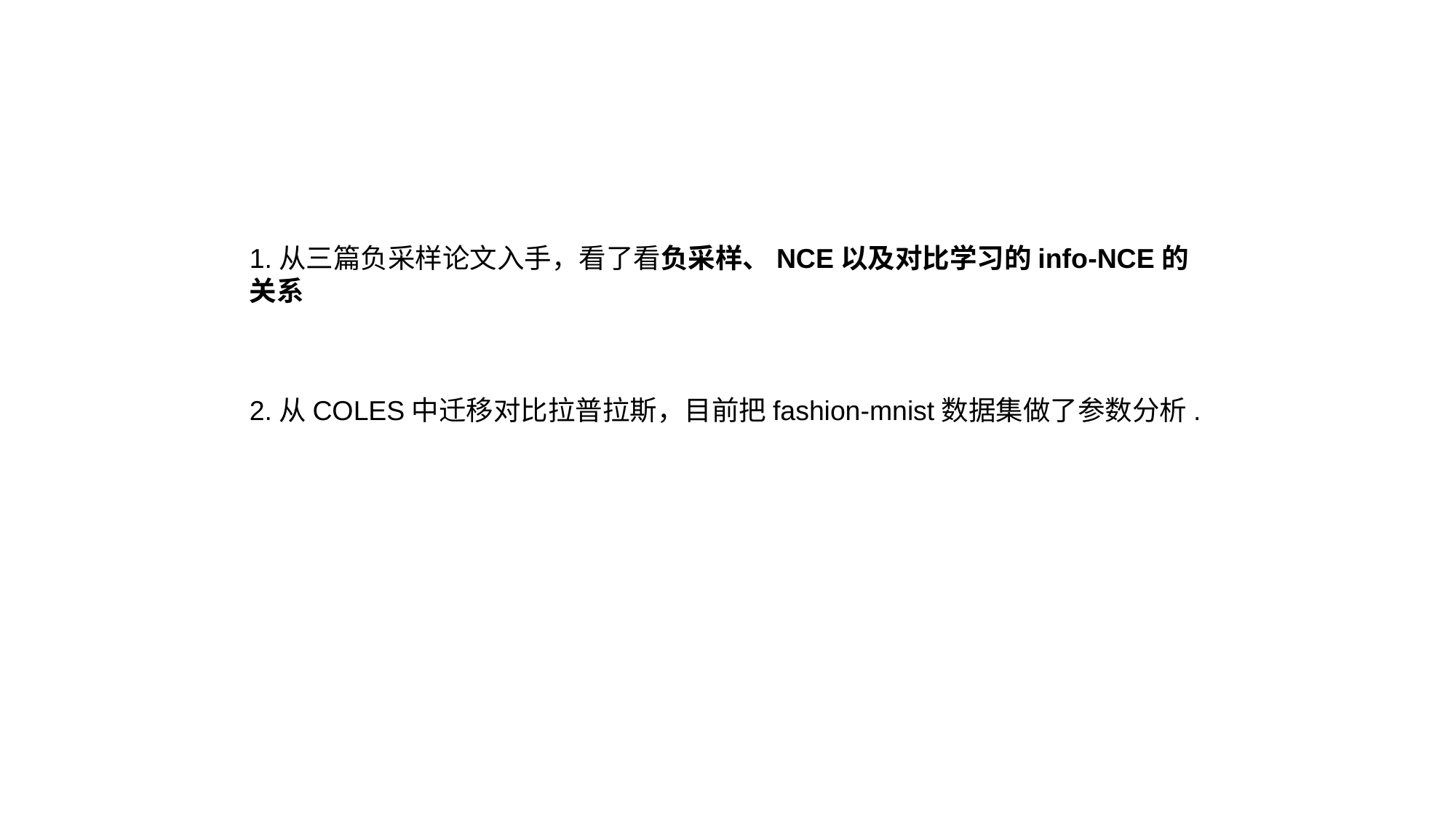

1.从三篇负采样论文入手，看了看负采样、NCE以及对比学习的info-NCE的关系
2.从COLES中迁移对比拉普拉斯，目前把fashion-mnist数据集做了参数分析.